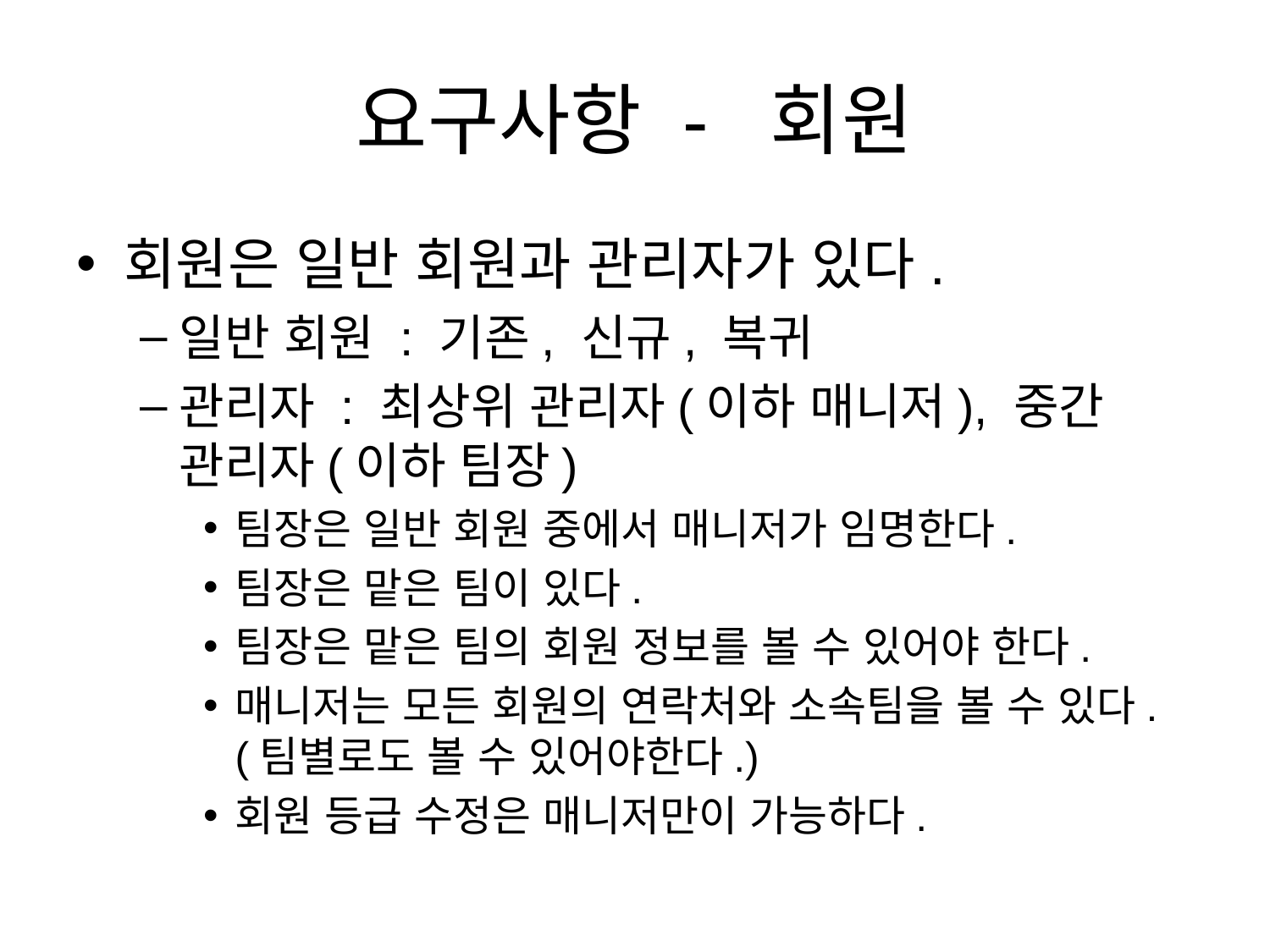

# 요구사항 -  회원
회원은 일반 회원과 관리자가 있다.
일반 회원 : 기존, 신규, 복귀
관리자 : 최상위 관리자(이하 매니저), 중간 관리자(이하 팀장)
팀장은 일반 회원 중에서 매니저가 임명한다.
팀장은 맡은 팀이 있다.
팀장은 맡은 팀의 회원 정보를 볼 수 있어야 한다.
매니저는 모든 회원의 연락처와 소속팀을 볼 수 있다. (팀별로도 볼 수 있어야한다.)
회원 등급 수정은 매니저만이 가능하다.